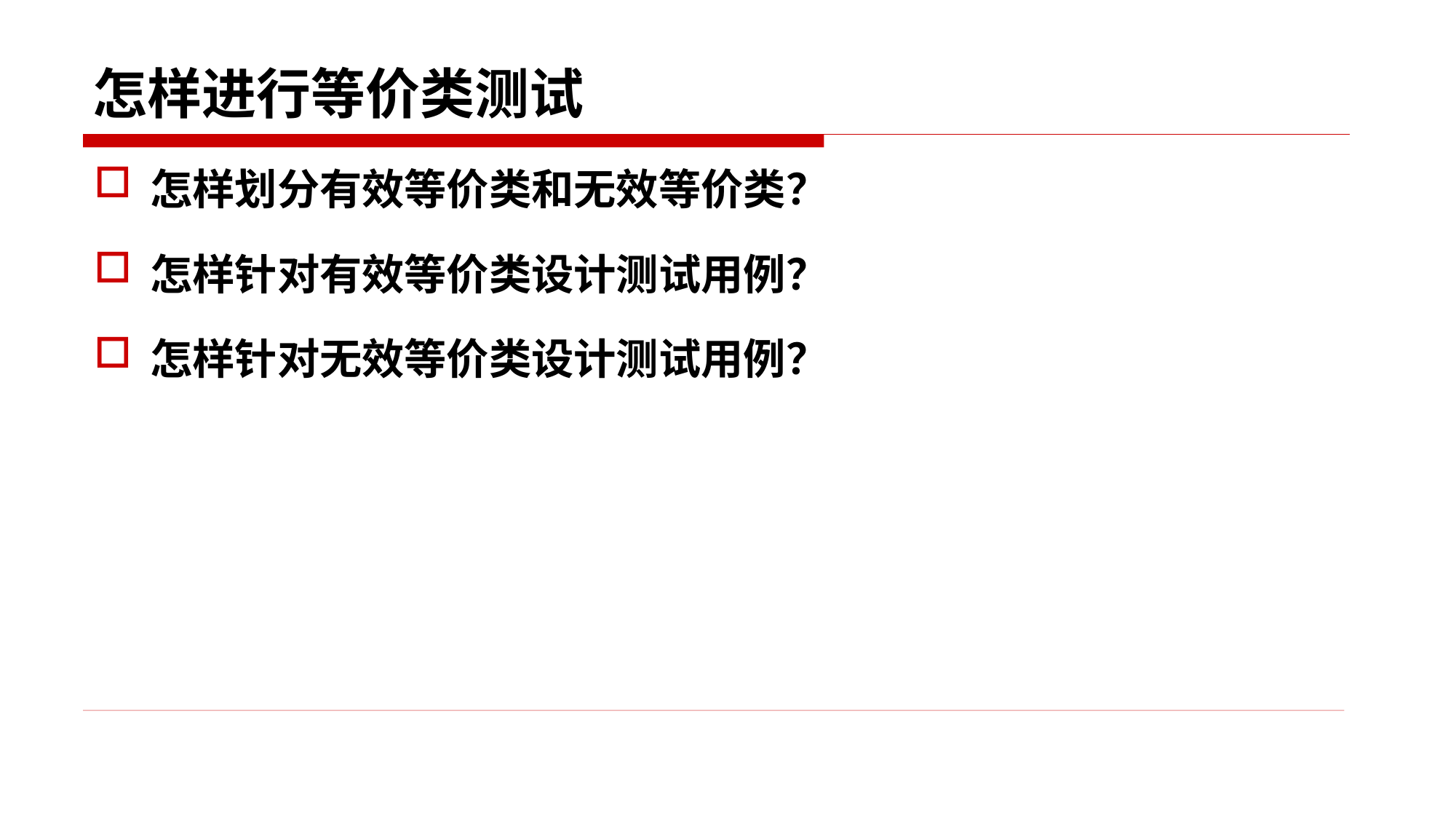

# 怎样进行等价类测试

怎样划分有效等价类和无效等价类？
怎样针对有效等价类设计测试用例？
怎样针对无效等价类设计测试用例？